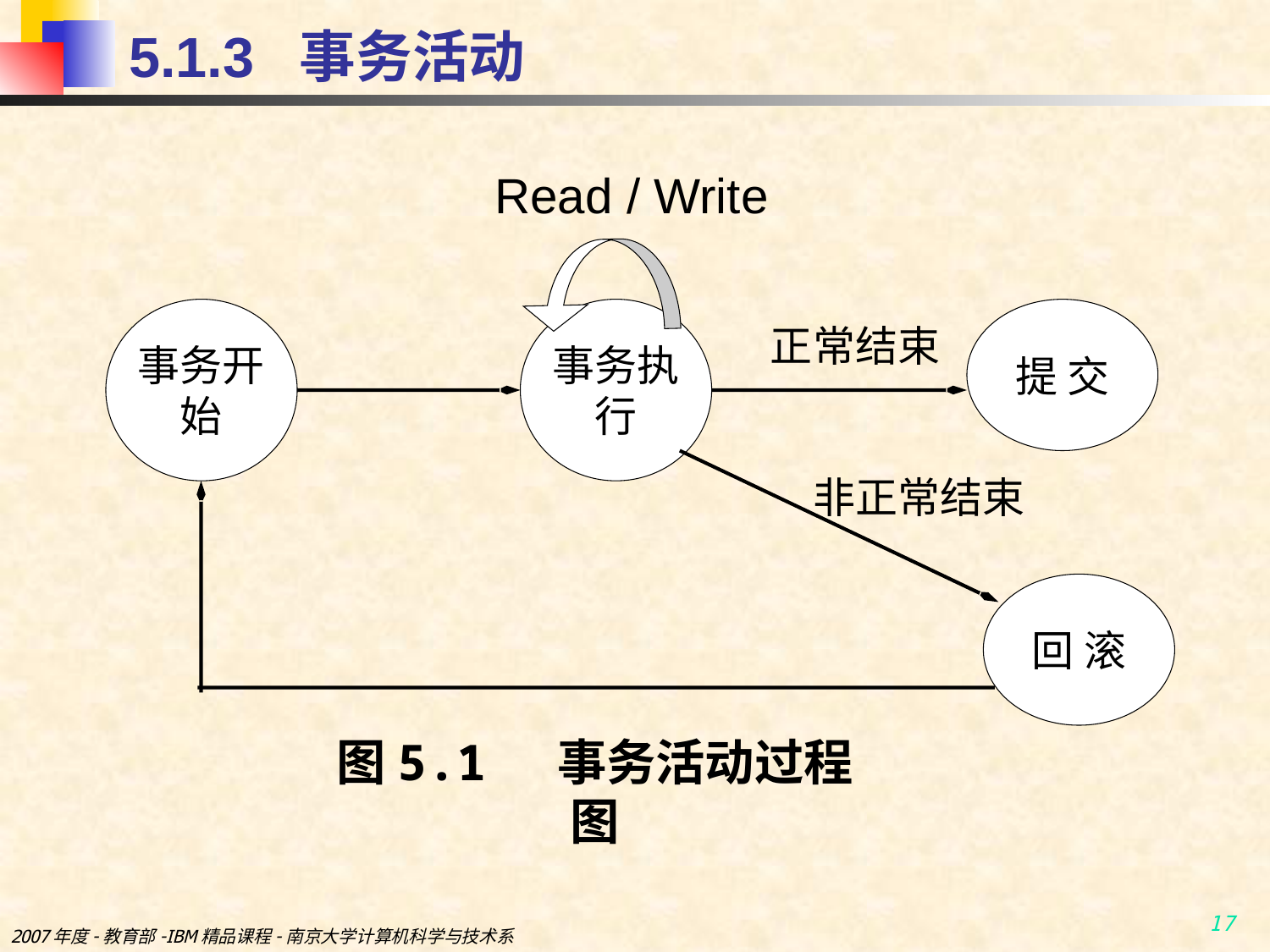

# 5.1.3  事务活动
Read / Write

事务开始
事务执行

正常结束
提 交

非正常结束
回 滚

图5.1  事务活动过程图
17